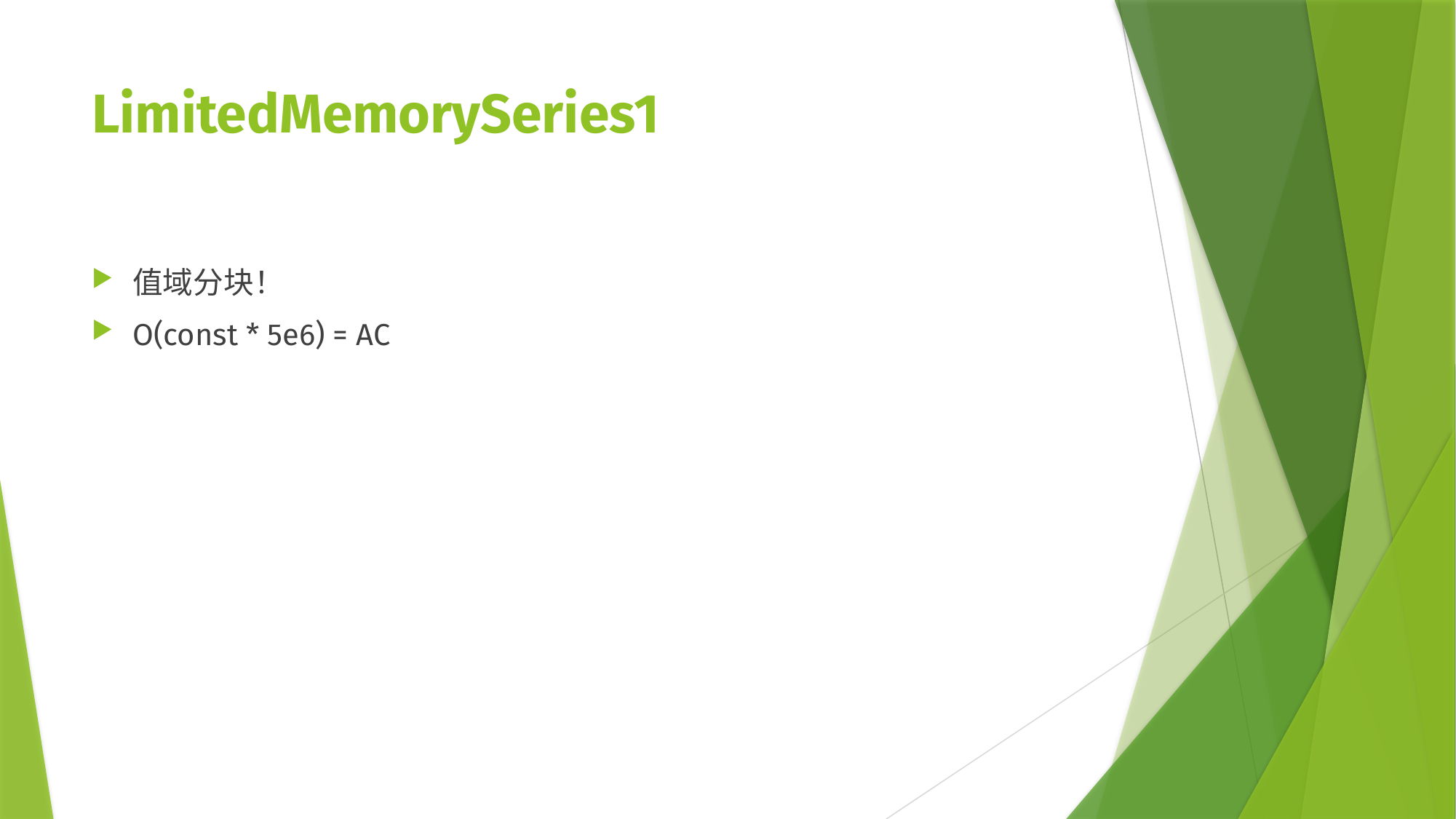

# LimitedMemorySeries1
值域分块！
O(const * 5e6) = AC